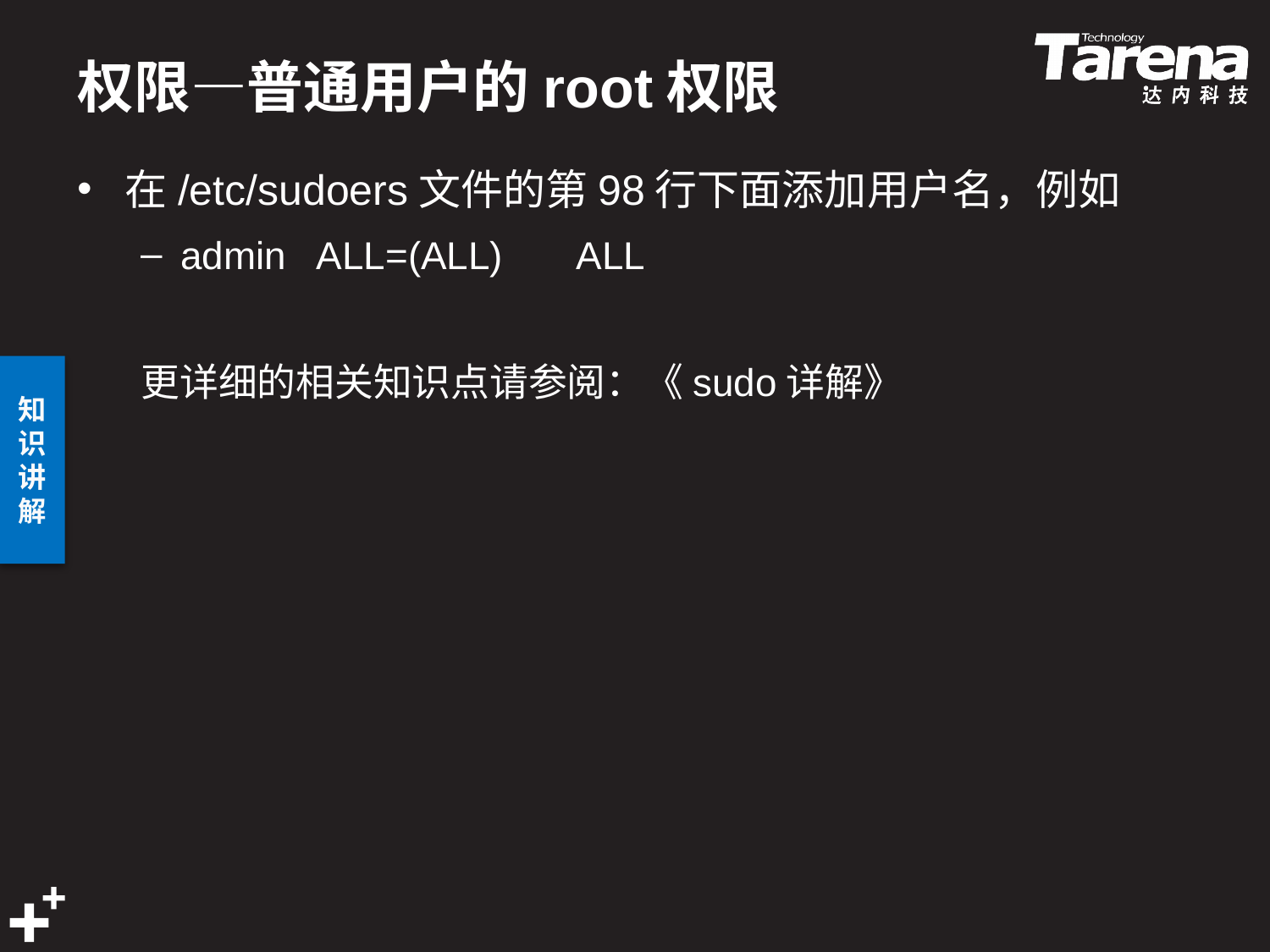

# 权限—普通用户的root权限
在/etc/sudoers文件的第98行下面添加用户名，例如
admin   ALL=(ALL)       ALL

更详细的相关知识点请参阅：《sudo详解》